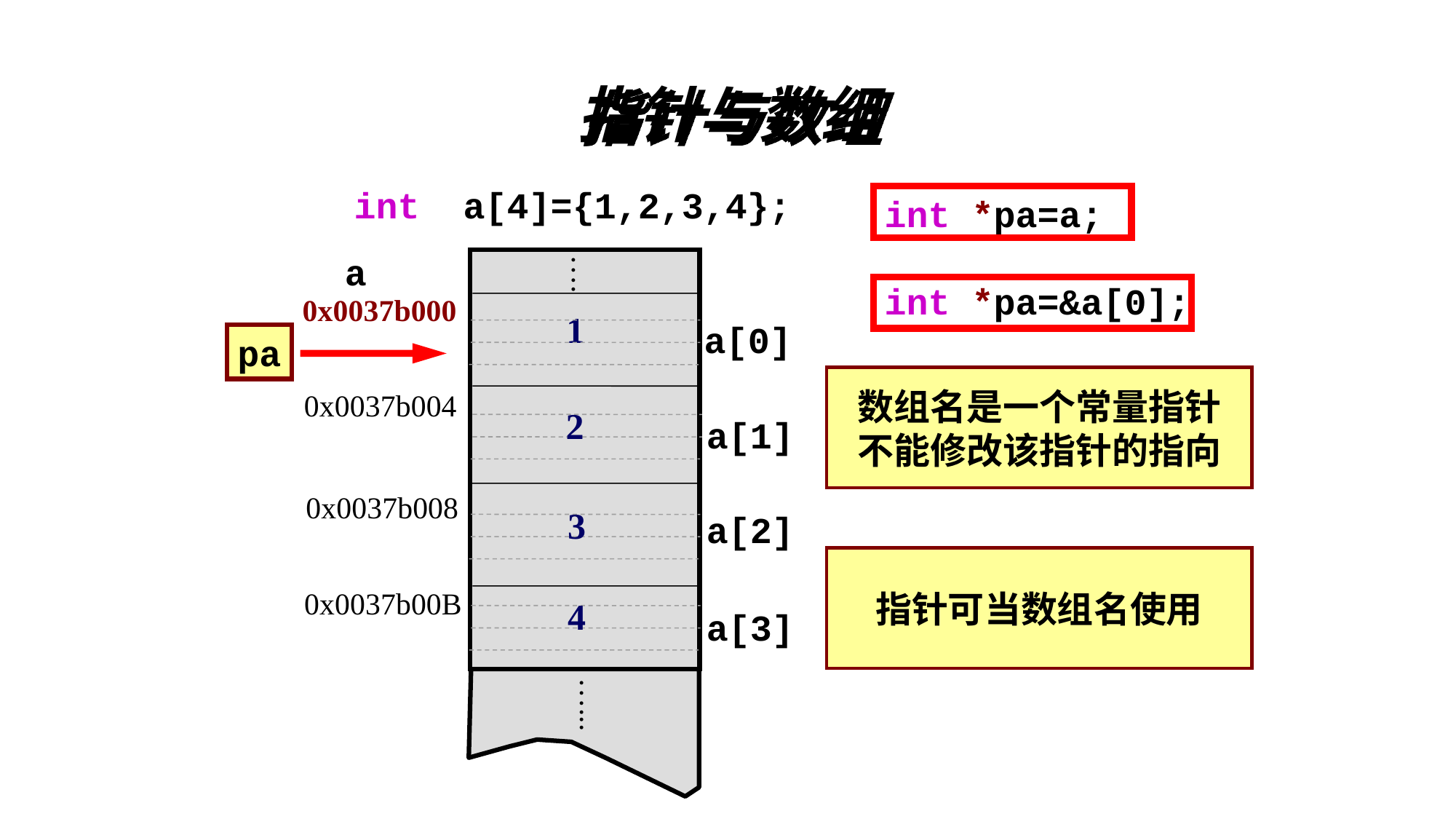

# 指针与数组
int  a[4]={1,2,3,4};
int *pa=a;

a
….

int *pa=&a[0];

0x0037b000

1
a[0]

pa

数组名是一个常量指针
不能修改该指针的指向
0x0037b004

2
a[1]

0x0037b008

3
a[2]

指针可当数组名使用
0x0037b00B

4
a[3]

…...